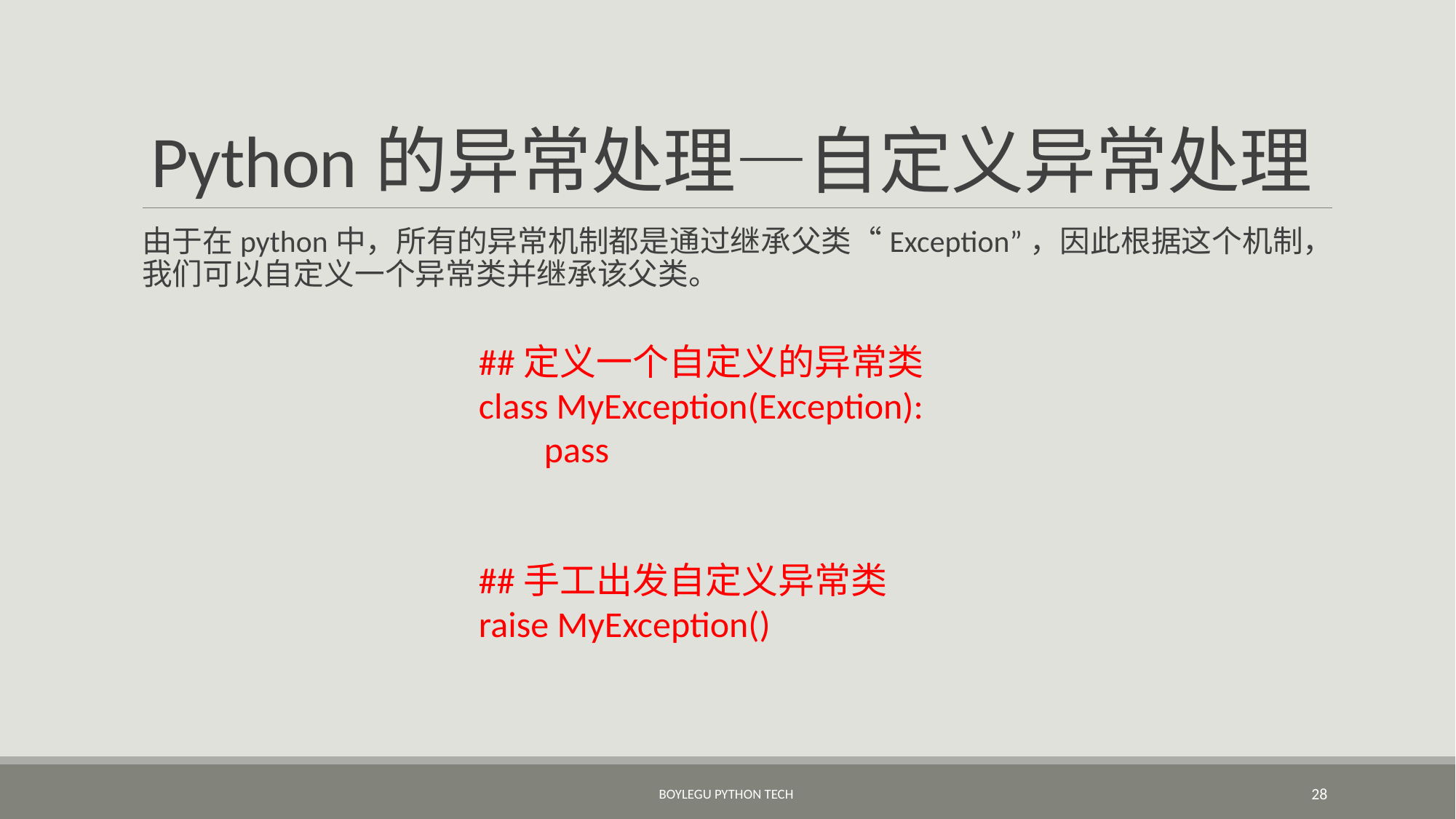

# Python的异常处理—自定义异常处理
由于在python中，所有的异常机制都是通过继承父类“Exception”，因此根据这个机制，我们可以自定义一个异常类并继承该父类。
##定义一个自定义的异常类
class MyException(Exception):
        pass

##手工出发自定义异常类
raise MyException()

BoyleGu Python Tech
28